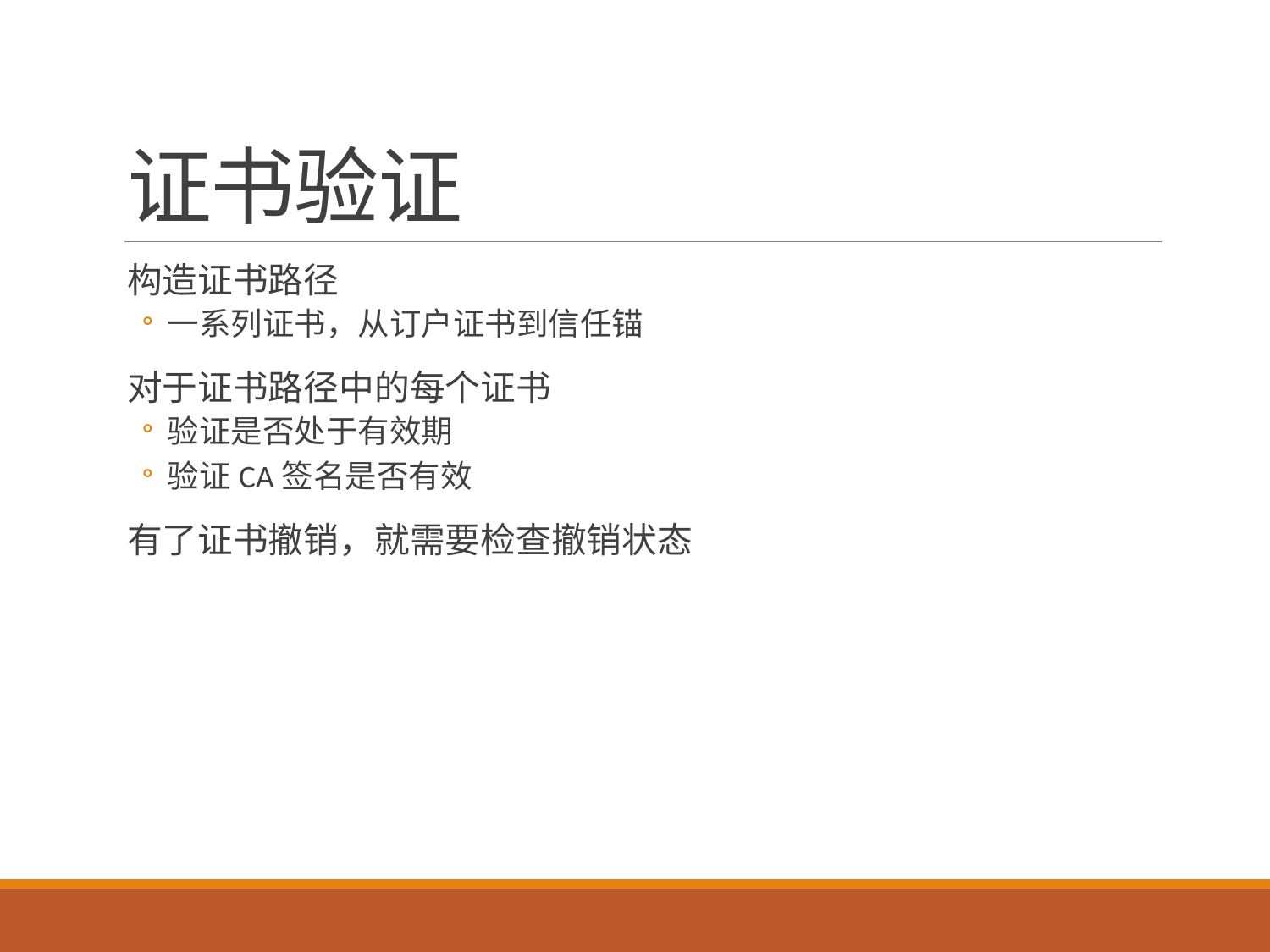

# 证书验证
构造证书路径
一系列证书，从订户证书到信任锚
对于证书路径中的每个证书
验证是否处于有效期
验证CA签名是否有效
有了证书撤销，就需要检查撤销状态
7